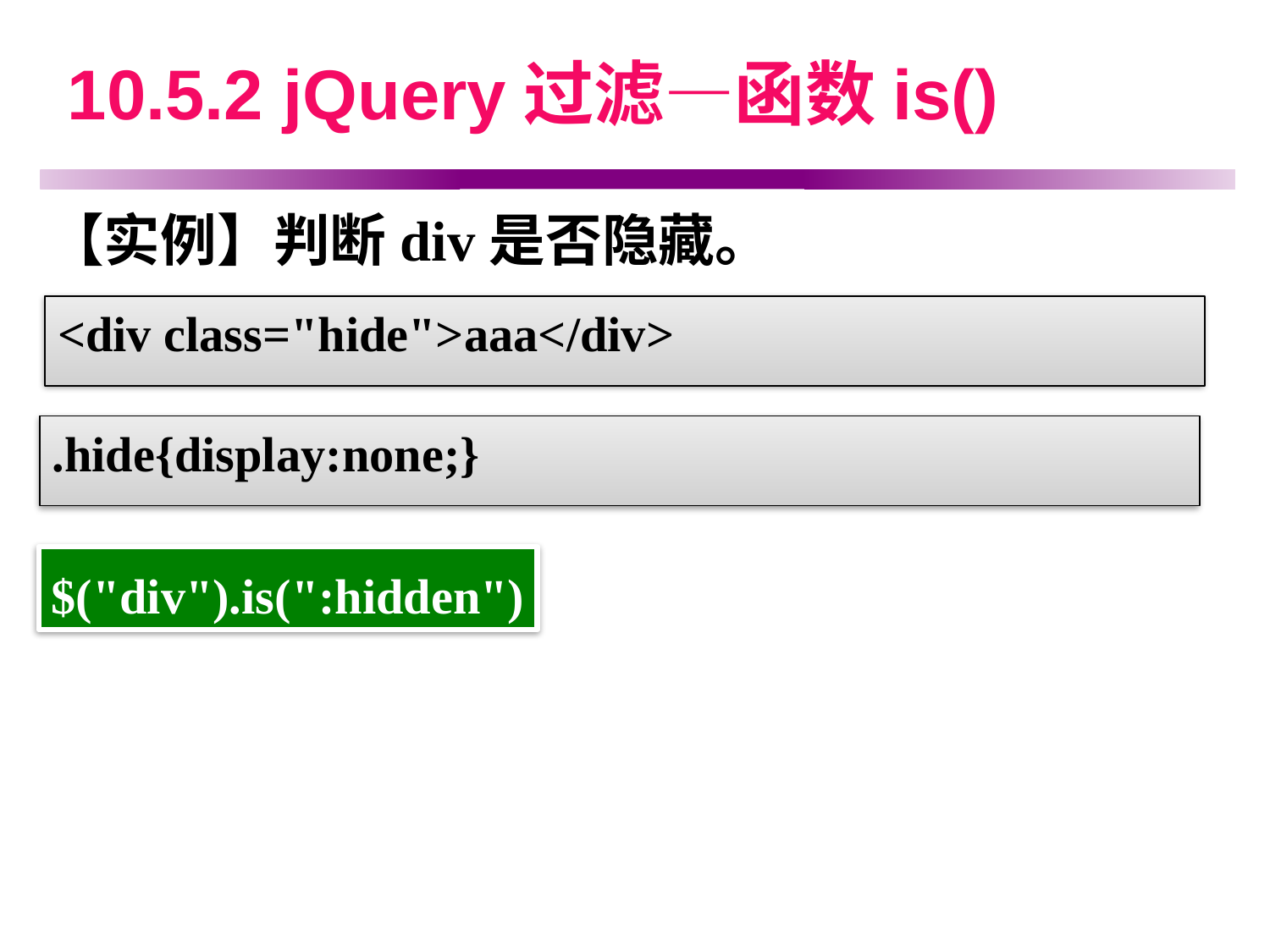

# 10.5.2 jQuery过滤—函数is()
【实例】判断div是否隐藏。
<div class="hide">aaa</div>
.hide{display:none;}
$("div").is(":hidden")